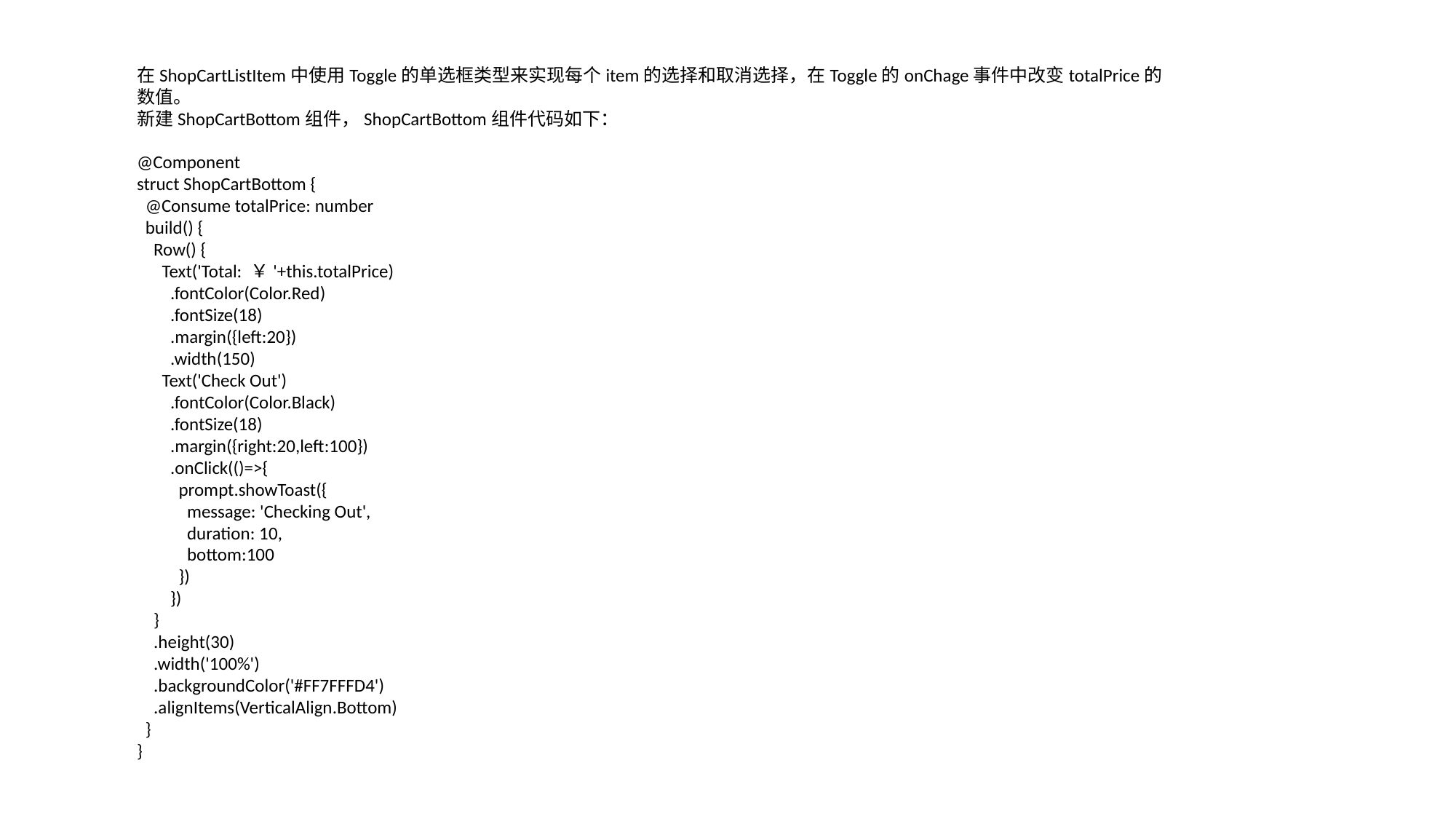

在ShopCartListItem中使用Toggle的单选框类型来实现每个item的选择和取消选择，在Toggle的onChage事件中改变totalPrice的数值。
新建ShopCartBottom组件，ShopCartBottom组件代码如下：

@Component
struct ShopCartBottom {
  @Consume totalPrice: number
  build() {
    Row() {
      Text('Total: ￥'+this.totalPrice)
        .fontColor(Color.Red)
        .fontSize(18)
        .margin({left:20})
        .width(150)
      Text('Check Out')
        .fontColor(Color.Black)
        .fontSize(18)
        .margin({right:20,left:100})
        .onClick(()=>{
          prompt.showToast({
            message: 'Checking Out',
            duration: 10,
            bottom:100
          })
        })
    }
    .height(30)
    .width('100%')
    .backgroundColor('#FF7FFFD4')
    .alignItems(VerticalAlign.Bottom)
  }
}